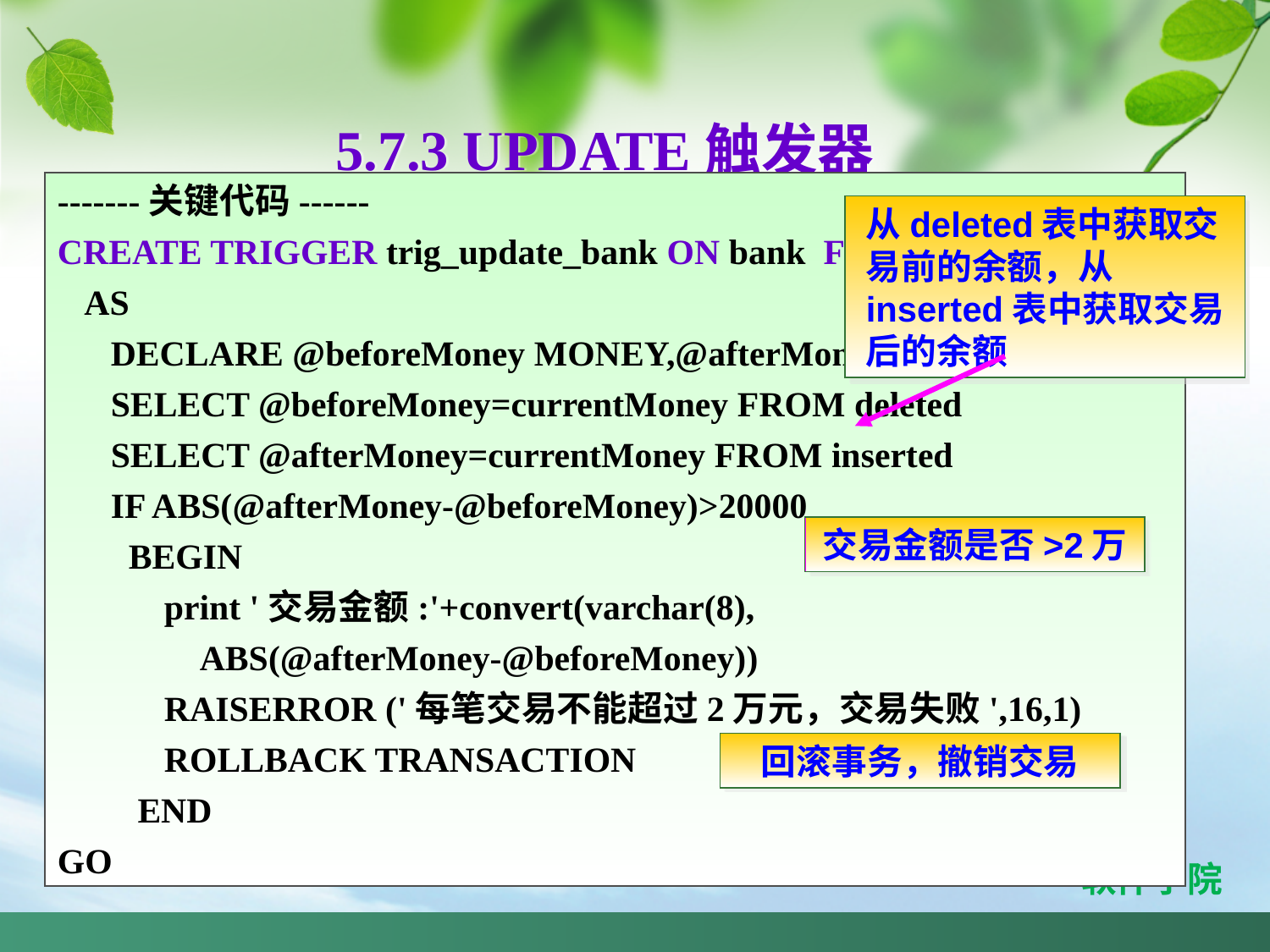

5.7.3 UPDATE触发器

-------关键代码------
CREATE TRIGGER trig_update_bank ON bank  FOR UPDATE
   AS
      DECLARE @beforeMoney MONEY,@afterMoney MONEY
      SELECT @beforeMoney=currentMoney FROM deleted
      SELECT @afterMoney=currentMoney FROM inserted
      IF ABS(@afterMoney-@beforeMoney)>20000
        BEGIN
            print '交易金额:'+convert(varchar(8),
                ABS(@afterMoney-@beforeMoney))
            RAISERROR ('每笔交易不能超过2万元，交易失败',16,1)
            ROLLBACK TRANSACTION
         END
GO
从deleted表中获取交易前的余额，从inserted表中获取交易后的余额

交易金额是否>2万
回滚事务，撤销交易